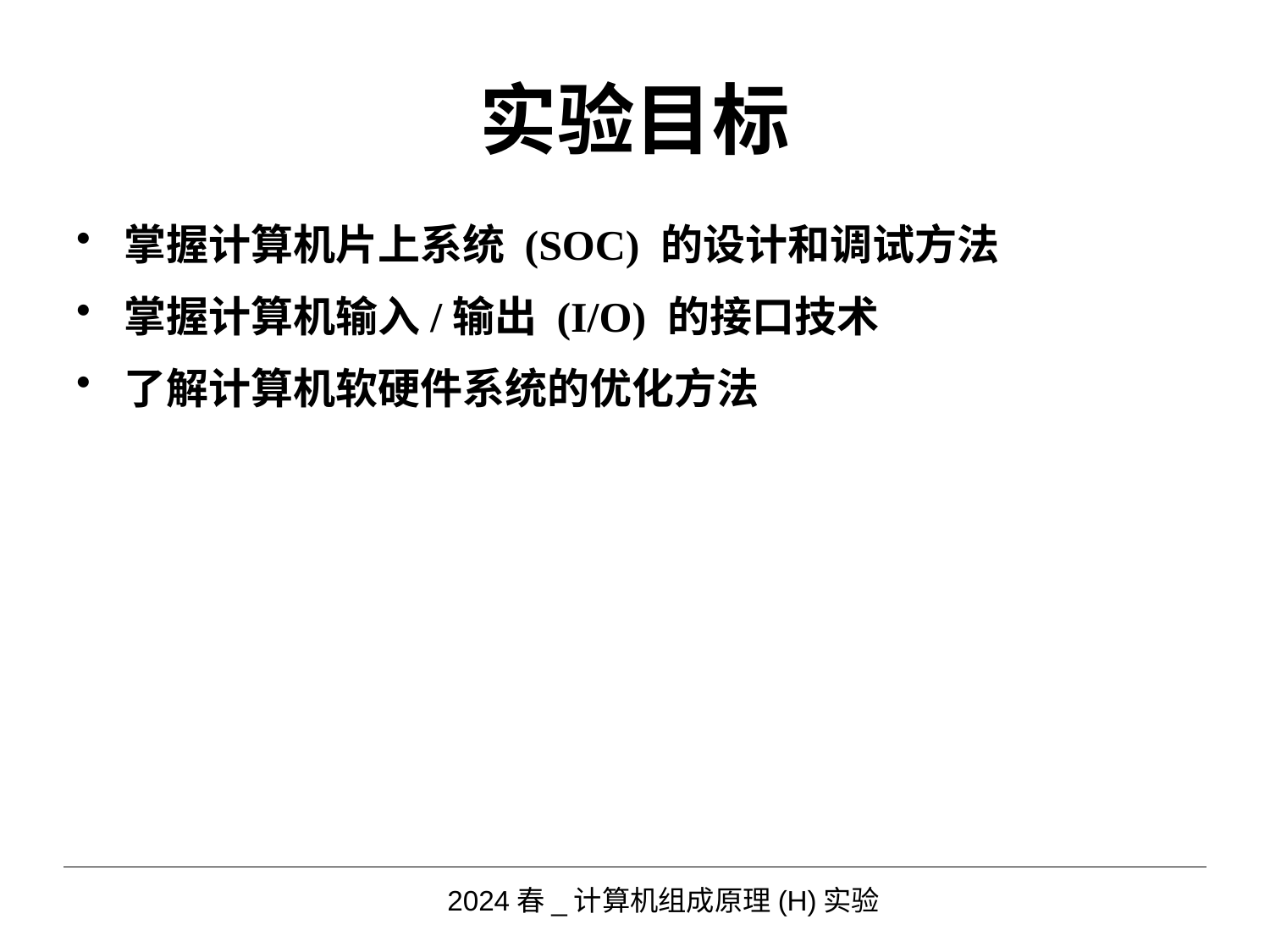

# 实验目标
掌握计算机片上系统 (SOC) 的设计和调试方法
掌握计算机输入/输出 (I/O) 的接口技术
了解计算机软硬件系统的优化方法

2024春_计算机组成原理(H)实验
2